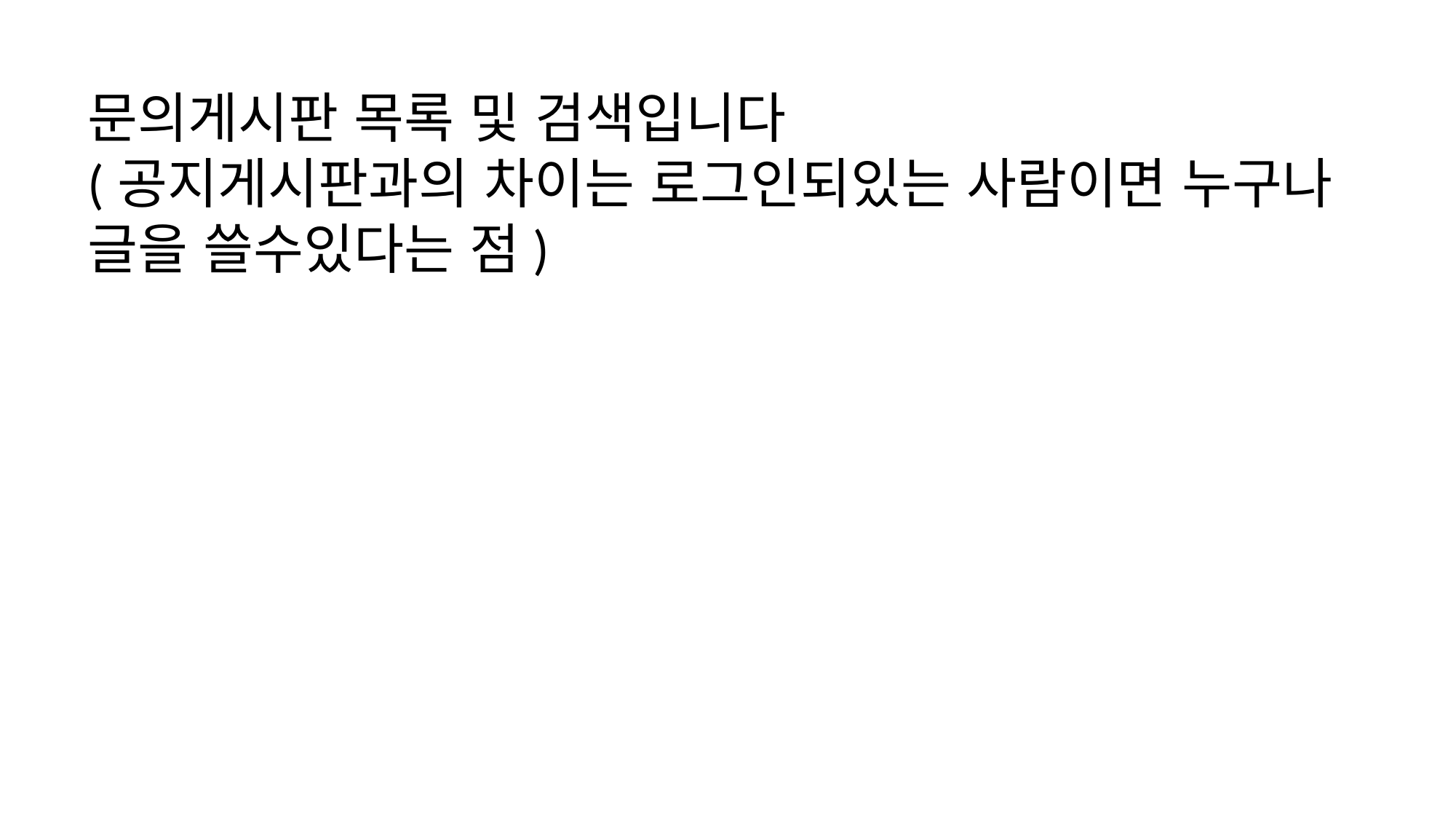

문의게시판 목록 및 검색입니다
(공지게시판과의 차이는 로그인되있는 사람이면 누구나 글을 쓸수있다는 점)